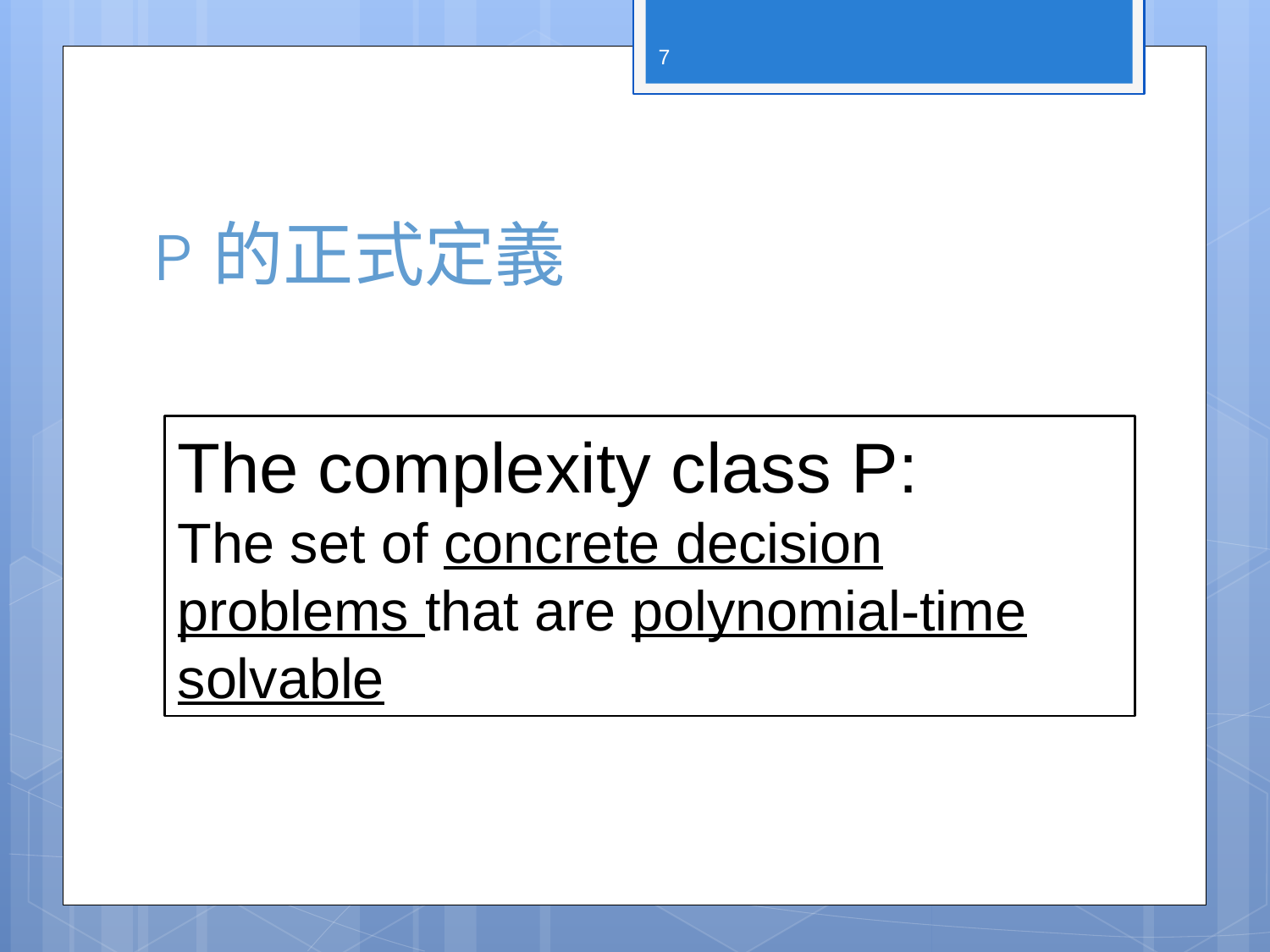

7
# P的正式定義
The complexity class P:
The set of concrete decision problems that are polynomial-time solvable